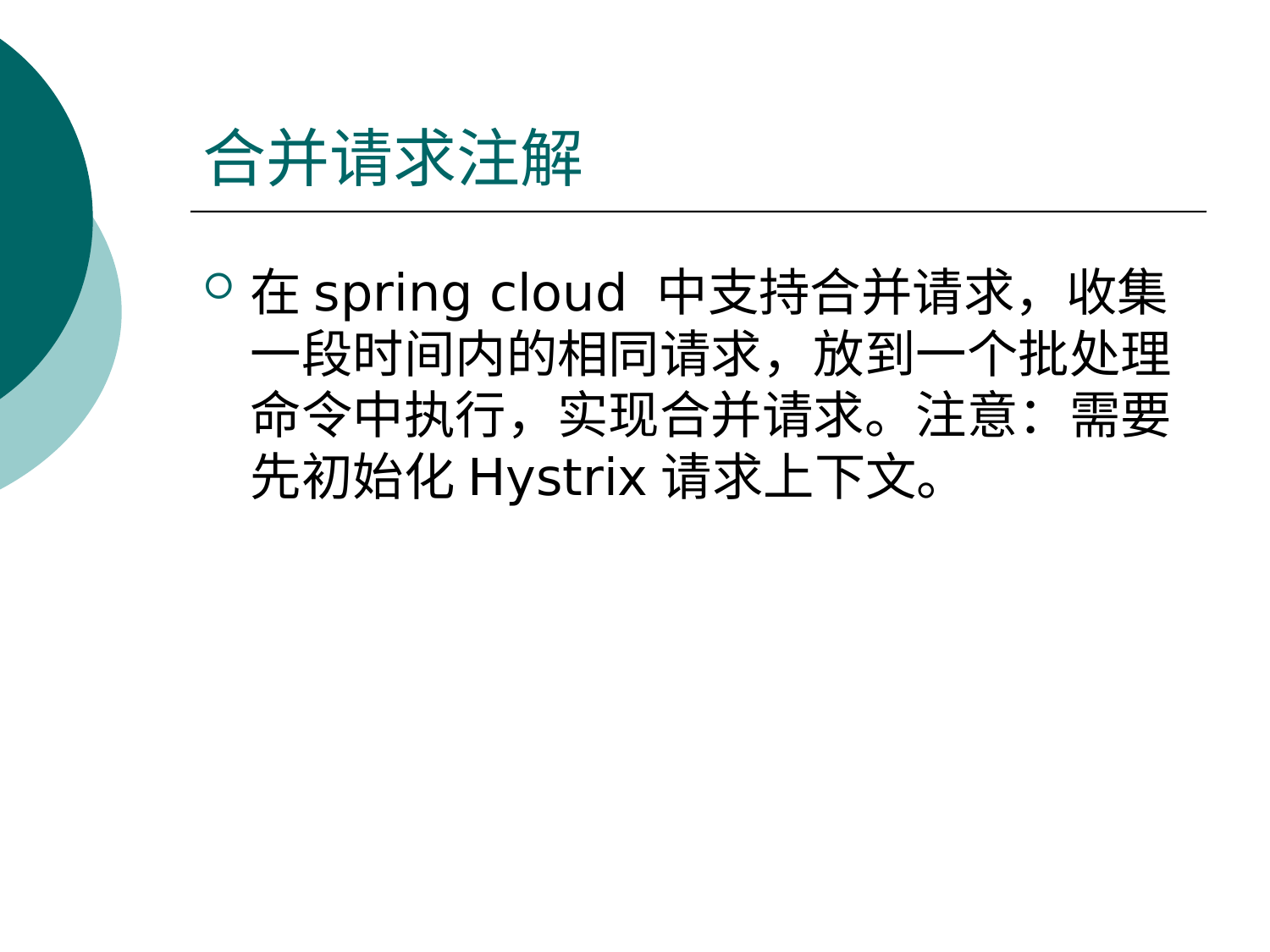

# 合并请求注解
在spring cloud 中支持合并请求，收集一段时间内的相同请求，放到一个批处理命令中执行，实现合并请求。注意：需要先初始化Hystrix请求上下文。